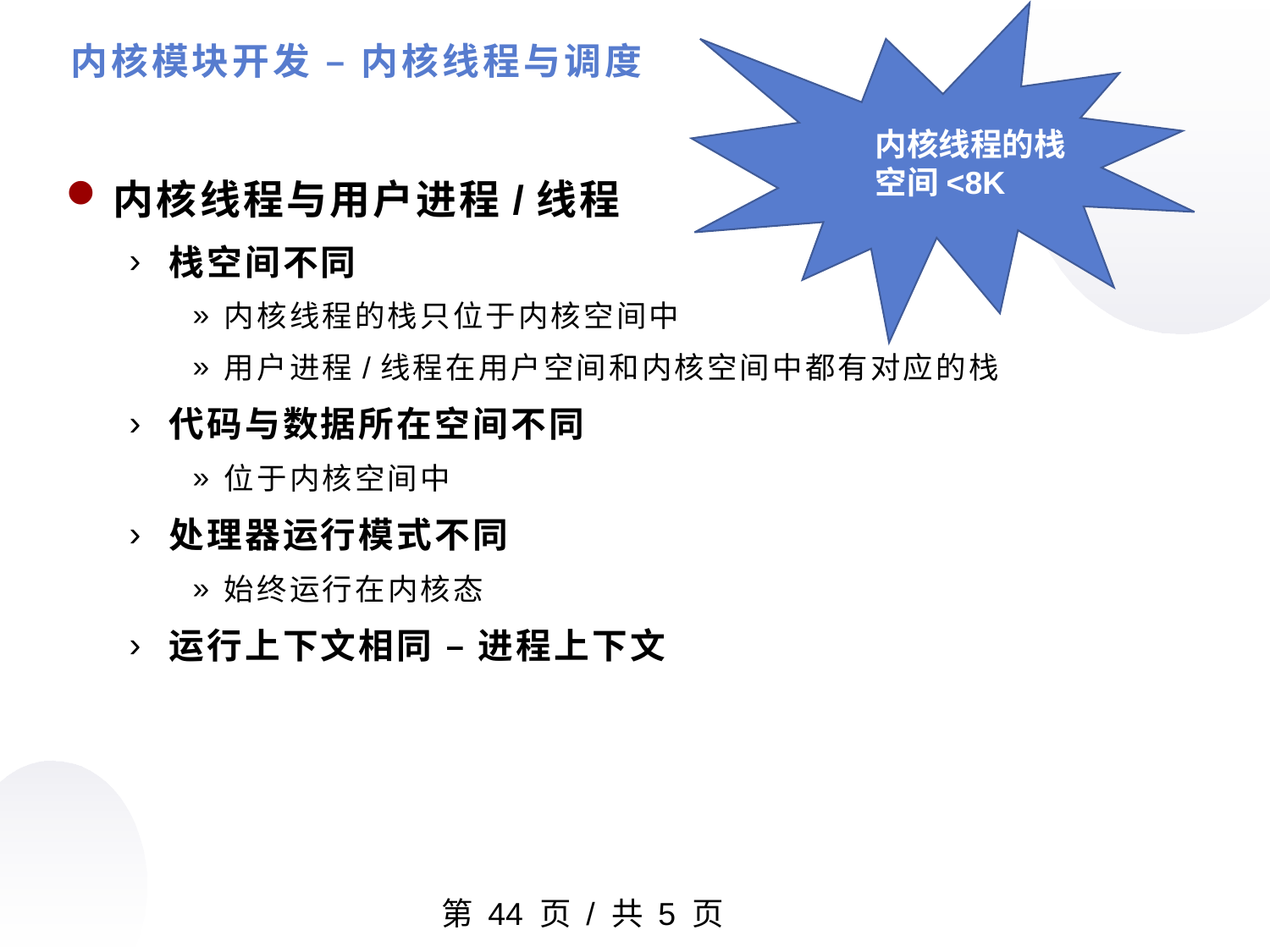

内核模块开发 – 内核线程与调度

内核线程的栈空间<8K
内核线程与用户进程/线程
栈空间不同
内核线程的栈只位于内核空间中
用户进程/线程在用户空间和内核空间中都有对应的栈
代码与数据所在空间不同
位于内核空间中
处理器运行模式不同
始终运行在内核态
运行上下文相同 – 进程上下文

第 44 页 / 共 5 页